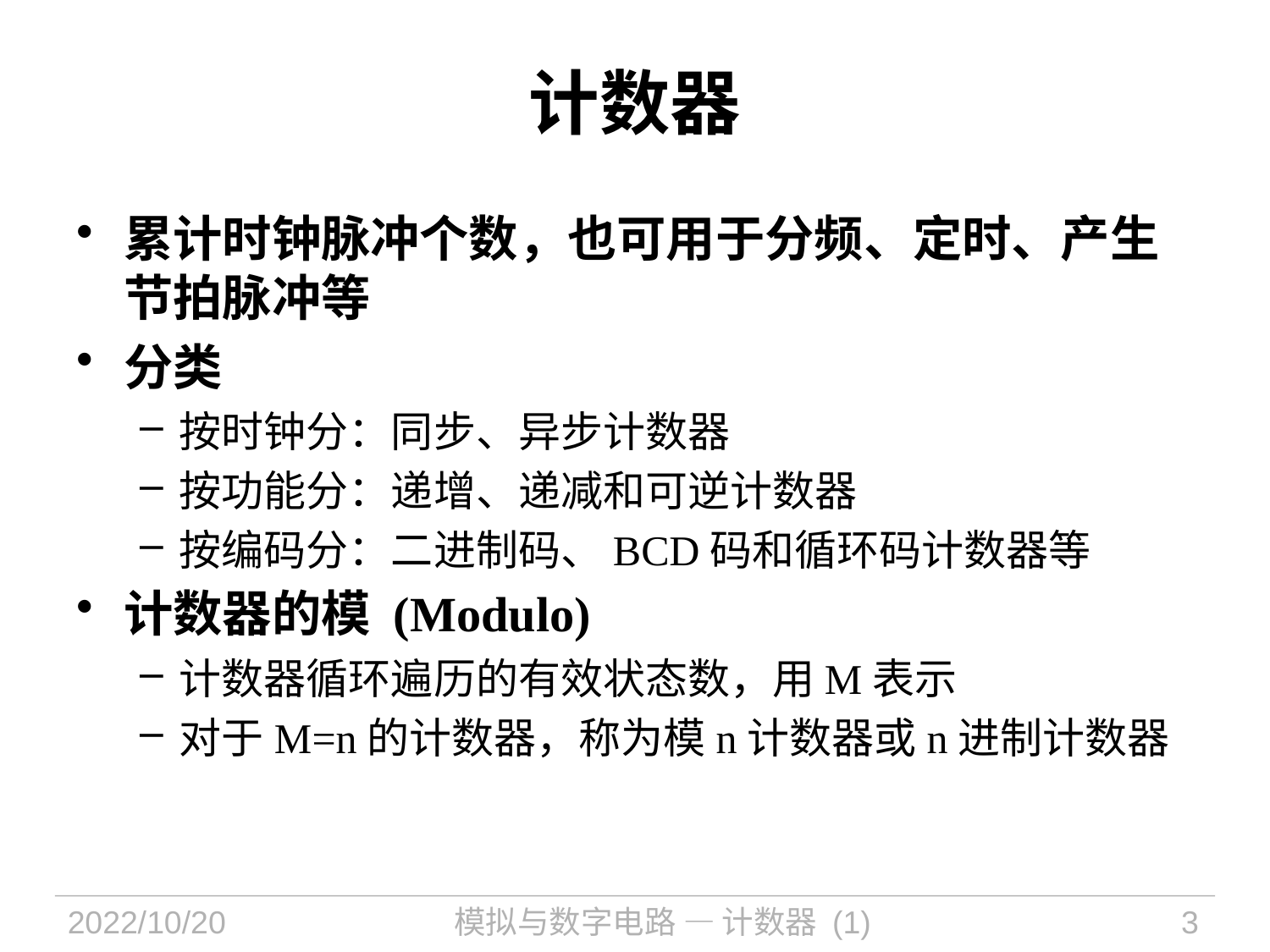

# 计数器
累计时钟脉冲个数，也可用于分频、定时、产生节拍脉冲等
分类
按时钟分：同步、异步计数器
按功能分：递增、递减和可逆计数器
按编码分：二进制码、BCD码和循环码计数器等
计数器的模 (Modulo)
计数器循环遍历的有效状态数，用M表示
对于M=n的计数器，称为模n计数器或n进制计数器

2022/10/20
模拟与数字电路 — 计数器 (1)
3